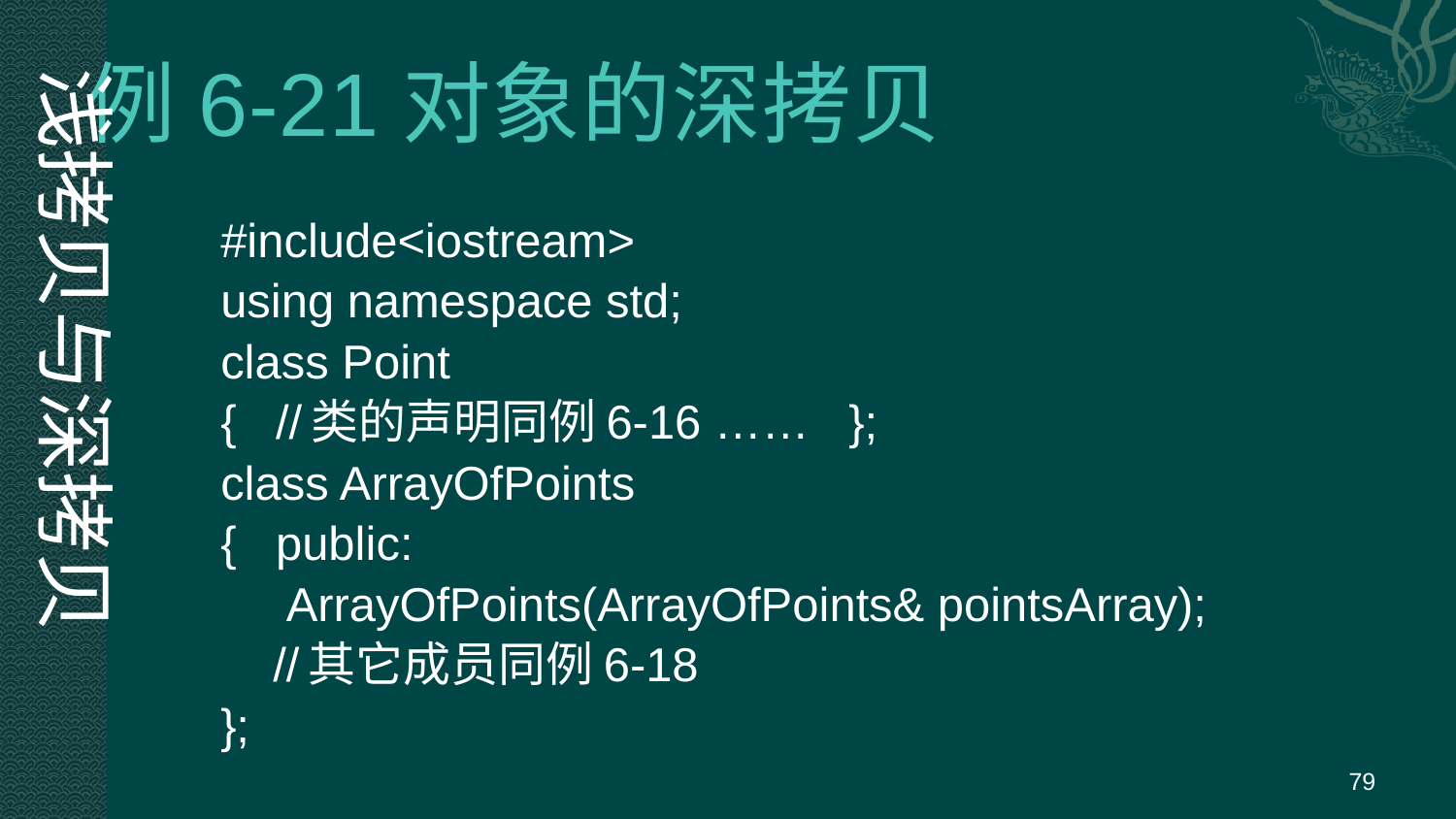

# 例6-21对象的深拷贝
浅拷贝与深拷贝
#include<iostream>
using namespace std;
class Point
{   //类的声明同例6-16 ……   };
class ArrayOfPoints
{   public:
     ArrayOfPoints(ArrayOfPoints& pointsArray);
    //其它成员同例6-18
};
79